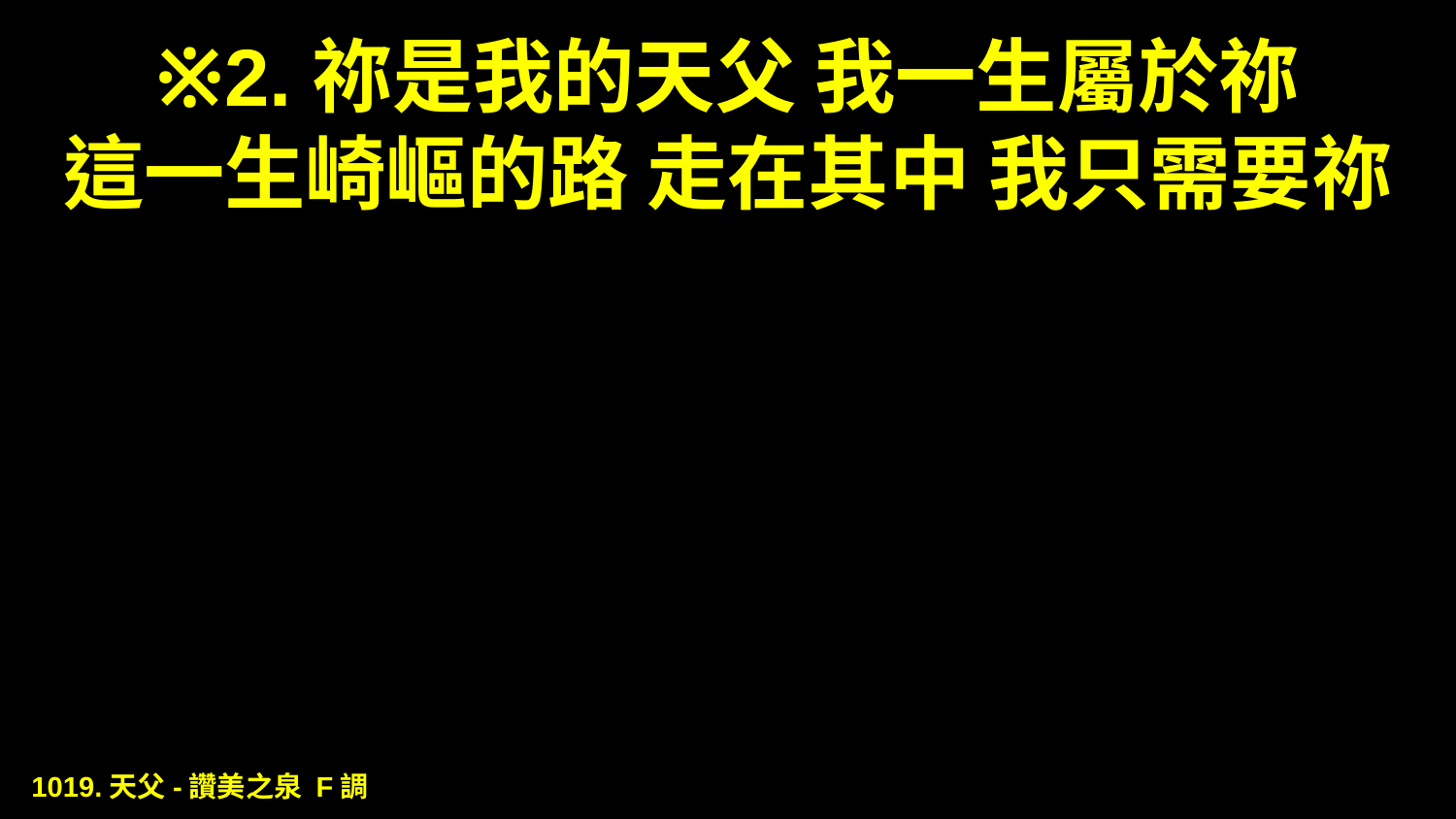

# ※2.祢是我的天父 我一生屬於祢 這一生崎嶇的路 走在其中 我只需要祢
1019.天父-讚美之泉 F調